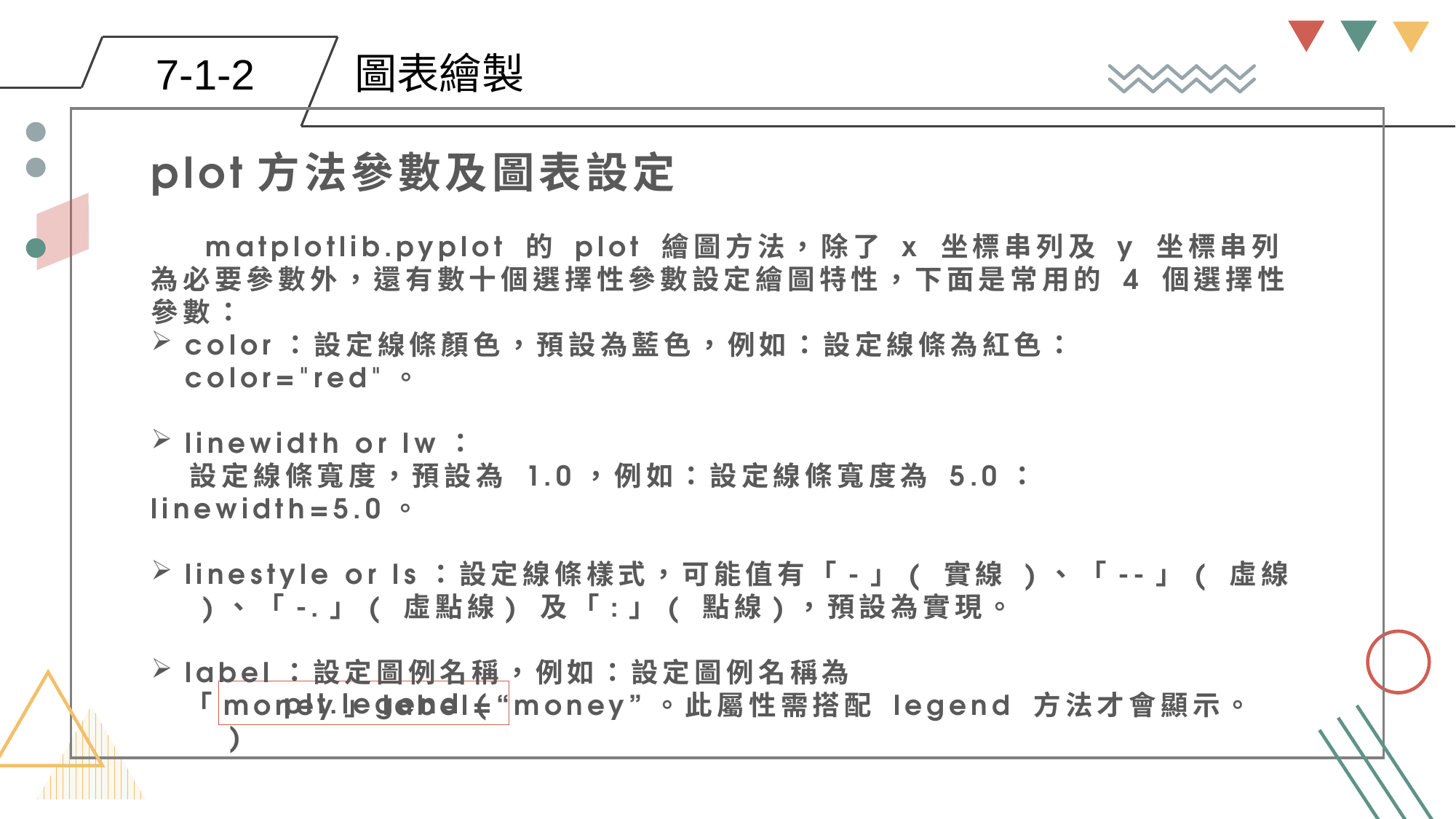

圖表繪製
7-1-2

plot方法參數及圖表設定

matplotlib.pyplot 的 plot 繪圖方法，除了 x 坐標串列及 y 坐標串列為必要參數外，還有數十個選擇性參數設定繪圖特性，下面是常用的 4 個選擇性參數：
color：設定線條顏色，預設為藍色，例如：設定線條為紅色：color="red"。

linewidth or lw：
   設定線條寬度，預設為 1.0，例如：設定線條寬度為 5.0：linewidth=5.0。

linestyle or ls：設定線條樣式，可能值有「-」( 實線 )、「--」( 虛線 )、「-.」( 虛點線) 及「:」( 點線)，預設為實現。

label：設定圖例名稱，例如：設定圖例名稱為「money」label=“money”。此屬性需搭配 legend 方法才會顯示。

plt.legend ( )